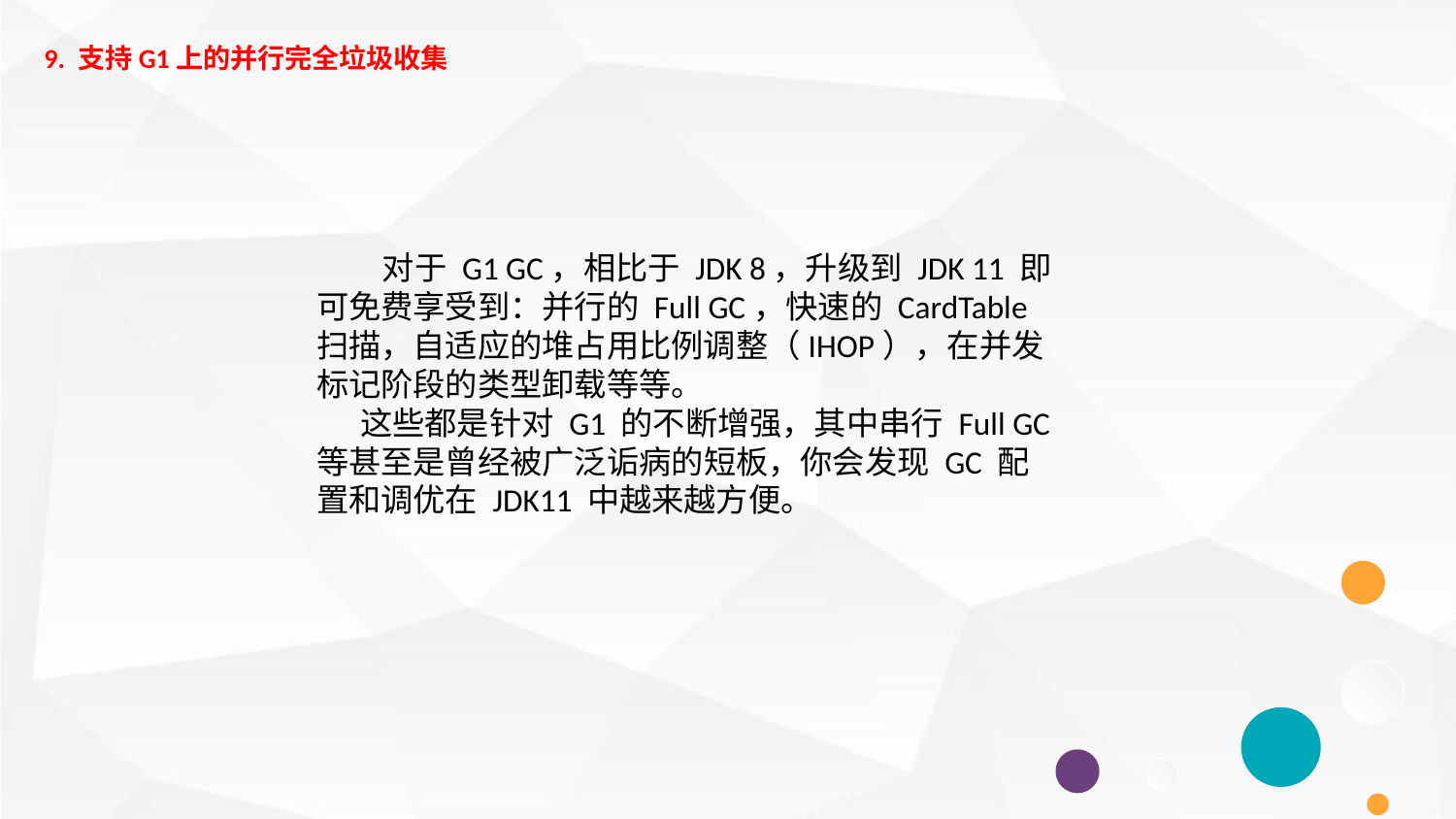

9. 支持G1上的并行完全垃圾收集
        对于 G1 GC，相比于 JDK 8，升级到 JDK 11 即可免费享受到：并行的 Full GC，快速的 CardTable 扫描，自适应的堆占用比例调整（IHOP），在并发标记阶段的类型卸载等等。
     这些都是针对 G1 的不断增强，其中串行 Full GC 等甚至是曾经被广泛诟病的短板，你会发现 GC 配置和调优在 JDK11 中越来越方便。